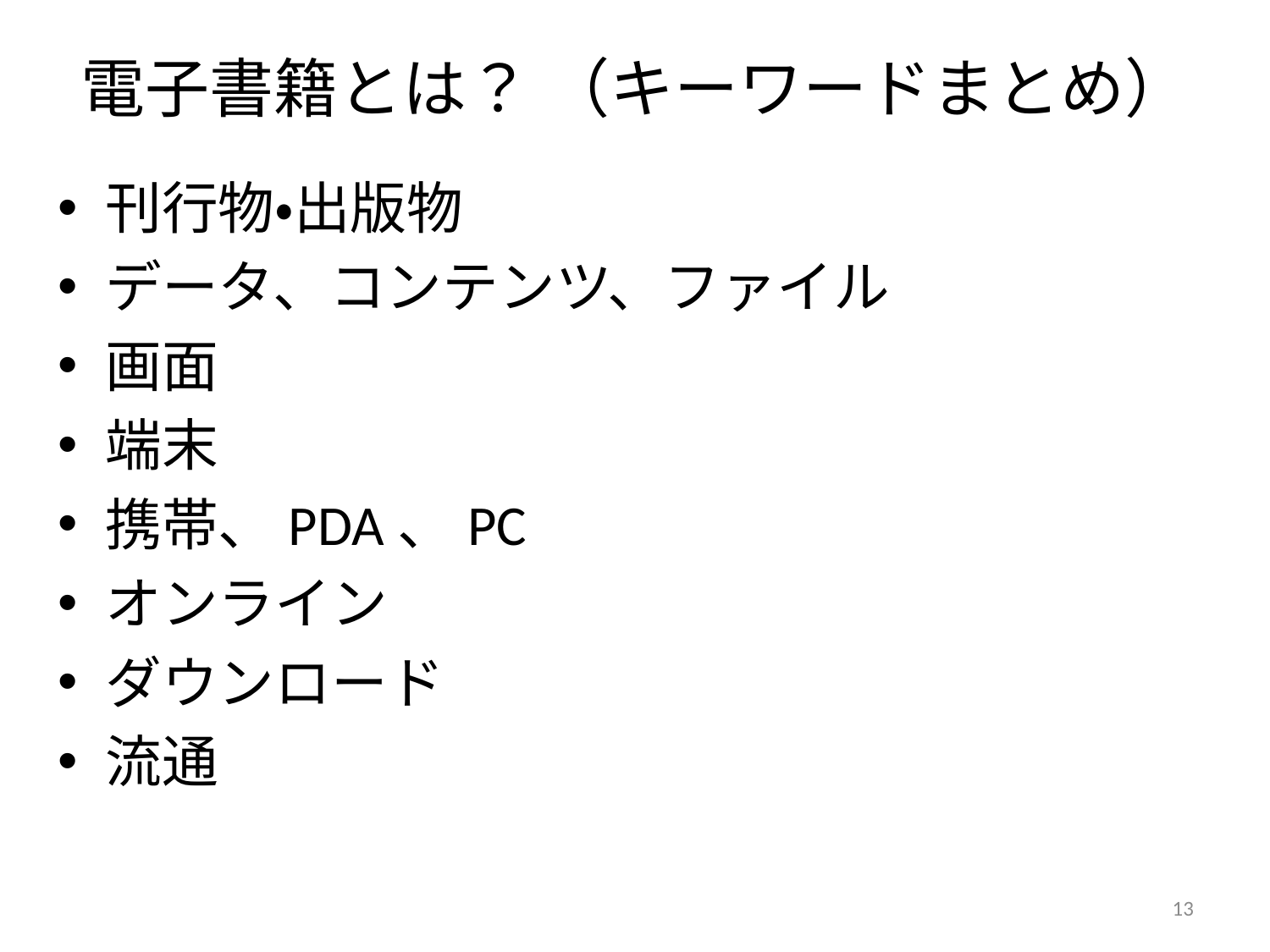

# 電子書籍とは？ （キーワードまとめ）
刊行物・出版物
データ、コンテンツ、ファイル
画面
端末
携帯、PDA、PC
オンライン
ダウンロード
流通

13